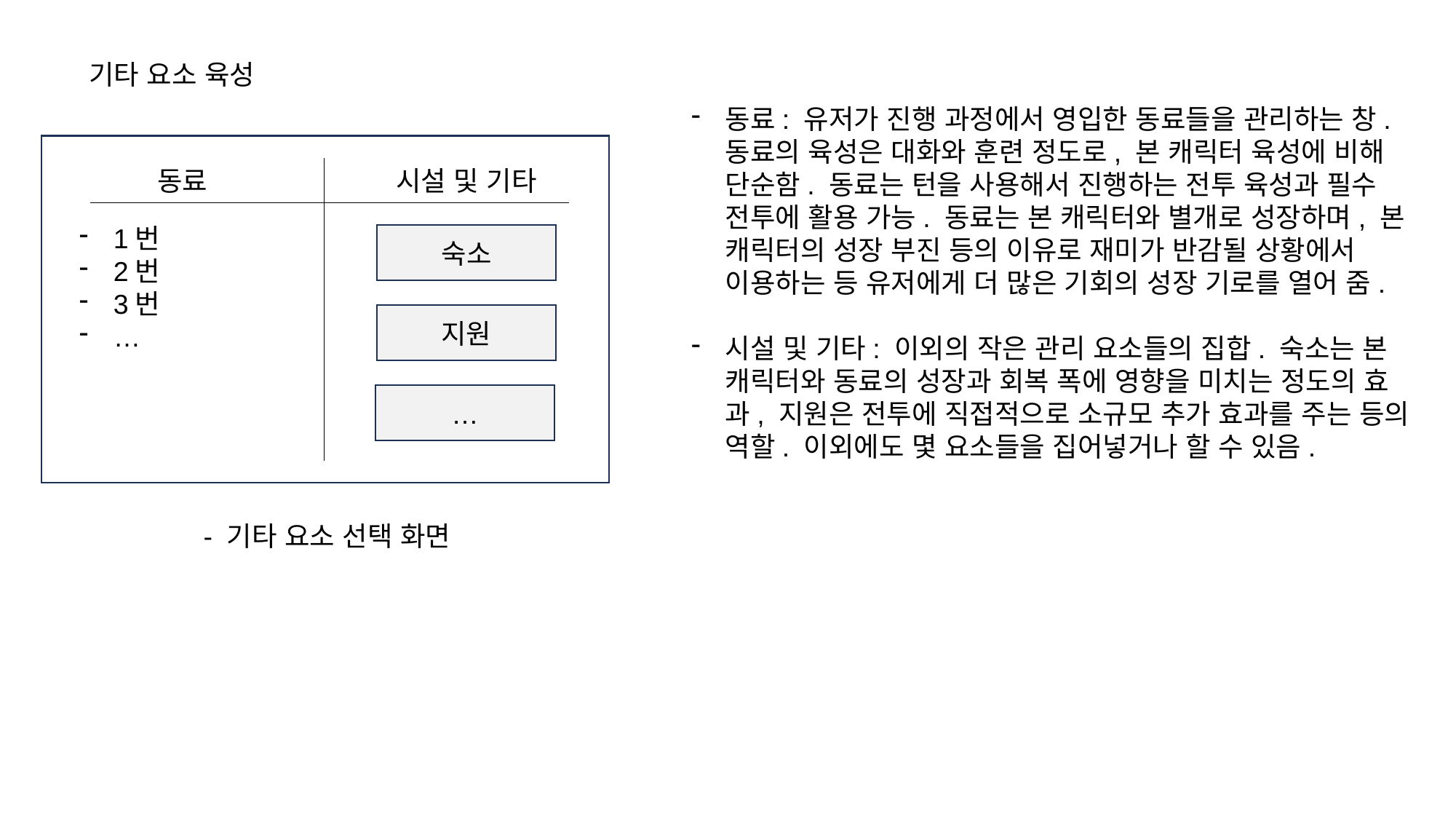

기타 요소 육성
동료: 유저가 진행 과정에서 영입한 동료들을 관리하는 창. 동료의 육성은 대화와 훈련 정도로, 본 캐릭터 육성에 비해 단순함. 동료는 턴을 사용해서 진행하는 전투 육성과 필수 전투에 활용 가능. 동료는 본 캐릭터와 별개로 성장하며, 본 캐릭터의 성장 부진 등의 이유로 재미가 반감될 상황에서 이용하는 등 유저에게 더 많은 기회의 성장 기로를 열어 줌.

시설 및 기타: 이외의 작은 관리 요소들의 집합. 숙소는 본 캐릭터와 동료의 성장과 회복 폭에 영향을 미치는 정도의 효과, 지원은 전투에 직접적으로 소규모 추가 효과를 주는 등의 역할. 이외에도 몇 요소들을 집어넣거나 할 수 있음.

동료
시설 및 기타
1번
2번
3번
…
숙소
지원
…
- 기타 요소 선택 화면